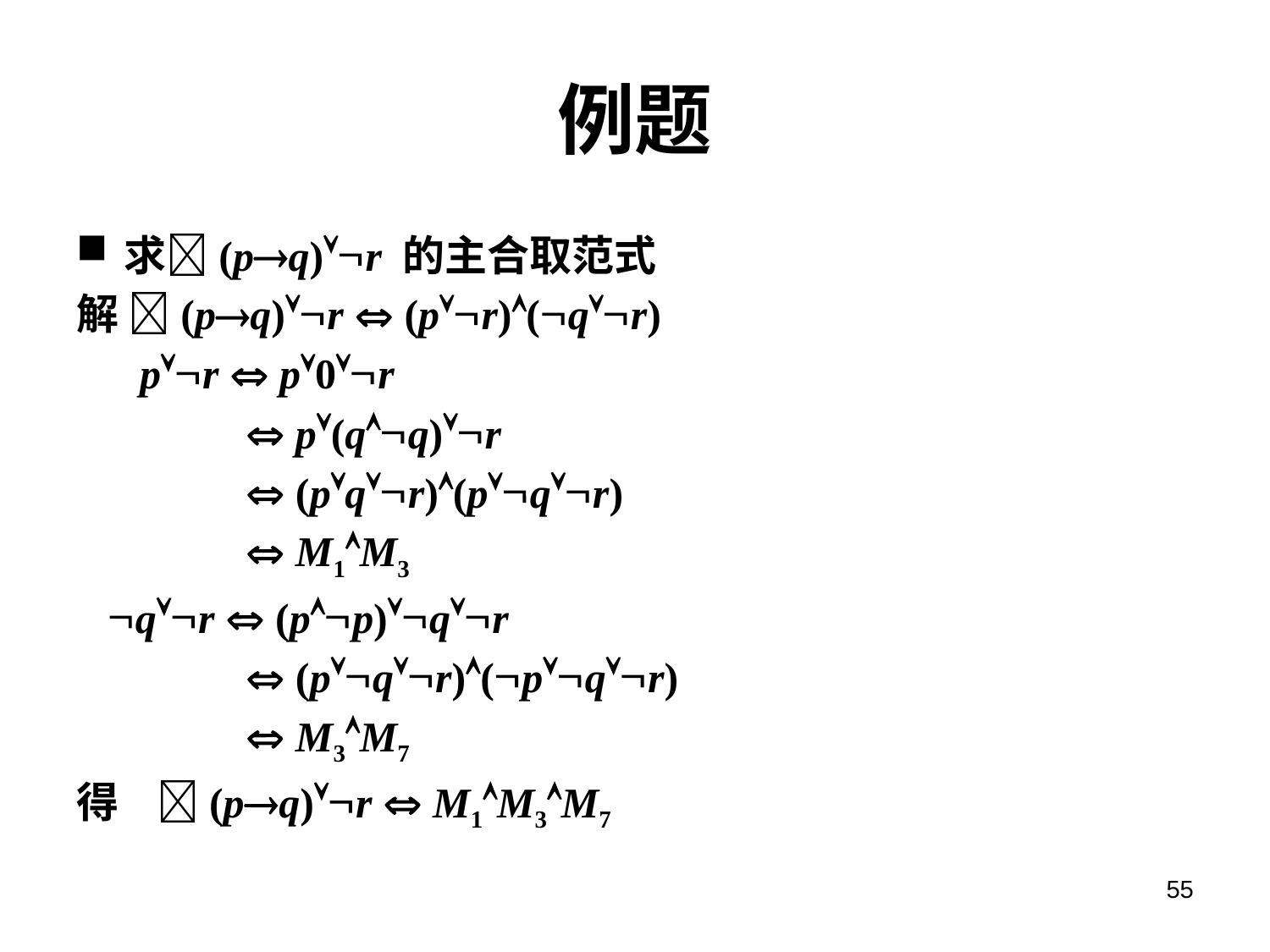

# 例题
求¬(p→q)∨¬r 的主合取范式
解 ¬(p→q)∨¬r ⇔ (p∨¬r)∧(¬q∨¬r)
      p∨¬r ⇔ p∨0∨¬r
                ⇔ p∨(q∧¬q)∨¬r
                ⇔ (p∨q∨¬r)∧(p∨¬q∨¬r)
                ⇔ M1∧M3
   ¬q∨¬r ⇔ (p∧¬p)∨¬q∨¬r
                ⇔ (p∨¬q∨¬r)∧(¬p∨¬q∨¬r)
                ⇔ M3∧M7
得    ¬(p→q)∨¬r ⇔ M1∧M3∧M7

55